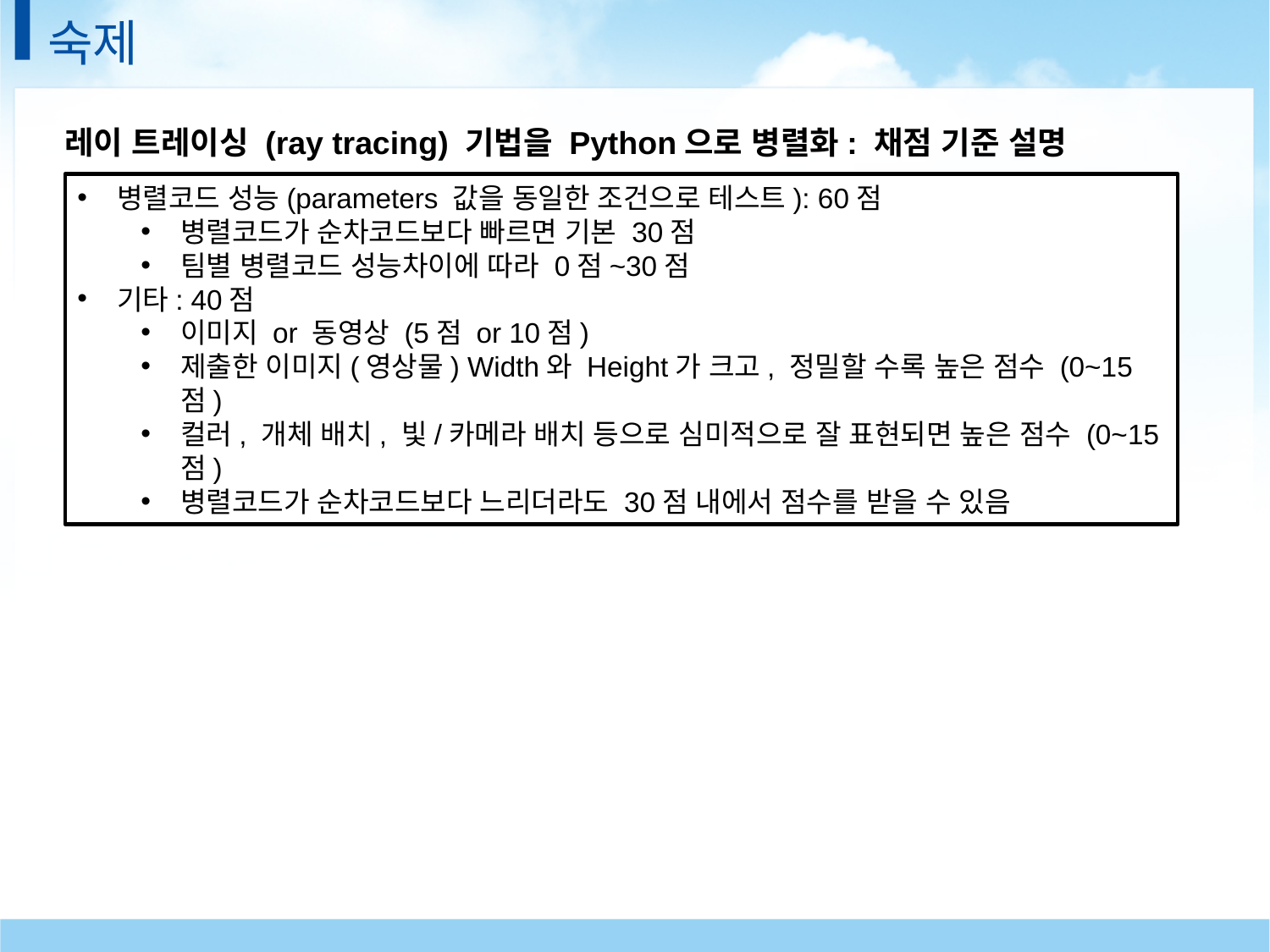

# 숙제
레이 트레이싱 (ray tracing) 기법을 Python으로 병렬화: 채점 기준 설명
병렬코드 성능(parameters 값을 동일한 조건으로 테스트): 60점
병렬코드가 순차코드보다 빠르면 기본 30점
팀별 병렬코드 성능차이에 따라 0점~30점
기타: 40점
이미지 or 동영상 (5점 or 10점)
제출한 이미지(영상물) Width와 Height가 크고, 정밀할 수록 높은 점수 (0~15점)
컬러, 개체 배치, 빛/카메라 배치 등으로 심미적으로 잘 표현되면 높은 점수 (0~15점)
병렬코드가 순차코드보다 느리더라도 30점 내에서 점수를 받을 수 있음